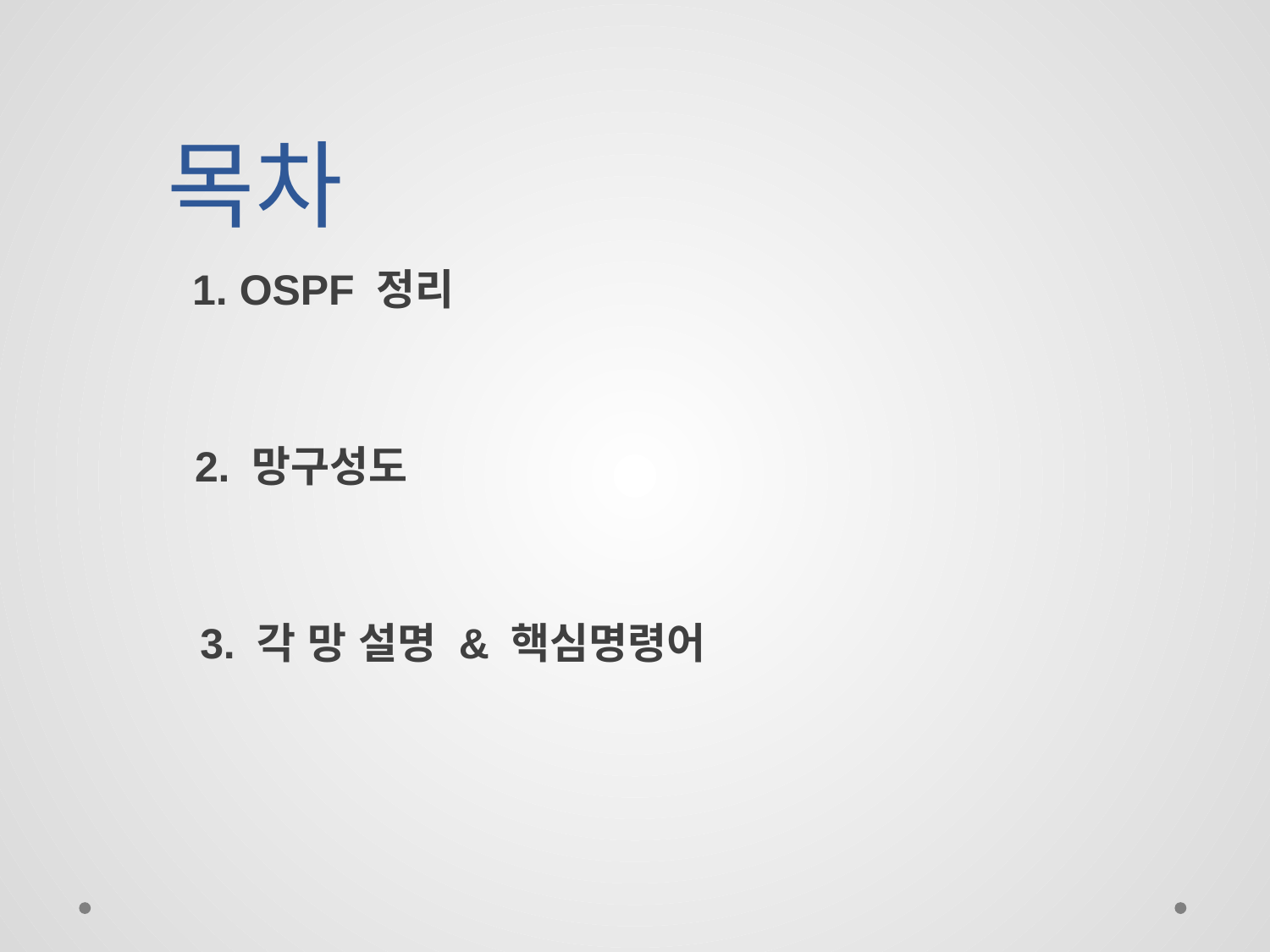

# 목차
1. OSPF 정리
2. 망구성도
3. 각 망 설명 & 핵심명령어